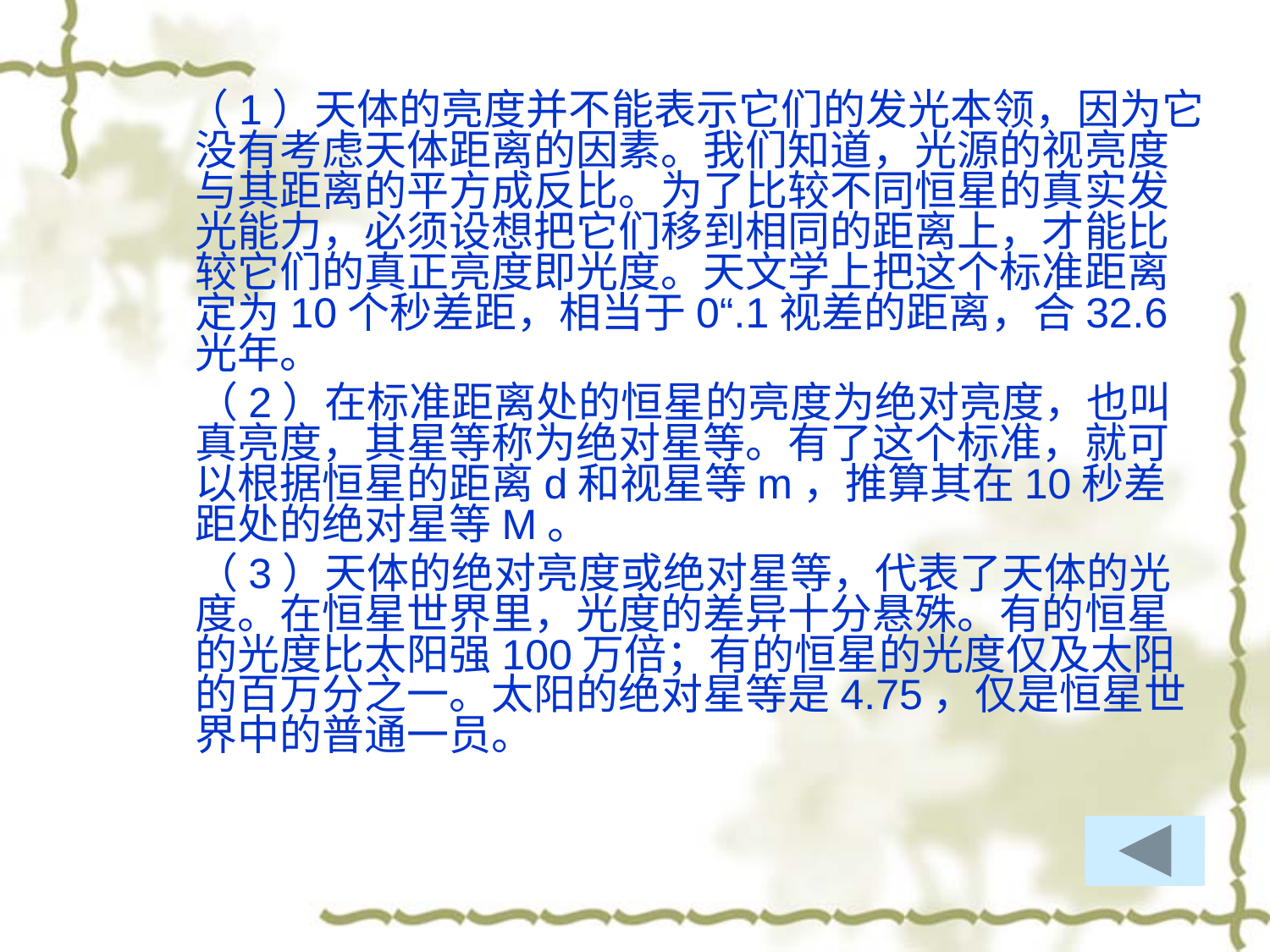

（1）天体的亮度并不能表示它们的发光本领，因为它没有考虑天体距离的因素。我们知道，光源的视亮度与其距离的平方成反比。为了比较不同恒星的真实发光能力，必须设想把它们移到相同的距离上，才能比较它们的真正亮度即光度。天文学上把这个标准距离定为10个秒差距，相当于0“.1视差的距离，合32.6光年。
    （2）在标准距离处的恒星的亮度为绝对亮度，也叫真亮度，其星等称为绝对星等。有了这个标准，就可以根据恒星的距离d和视星等m，推算其在10秒差距处的绝对星等M。
    （3）天体的绝对亮度或绝对星等，代表了天体的光度。在恒星世界里，光度的差异十分悬殊。有的恒星的光度比太阳强100万倍；有的恒星的光度仅及太阳的百万分之一。太阳的绝对星等是4.75，仅是恒星世界中的普通一员。